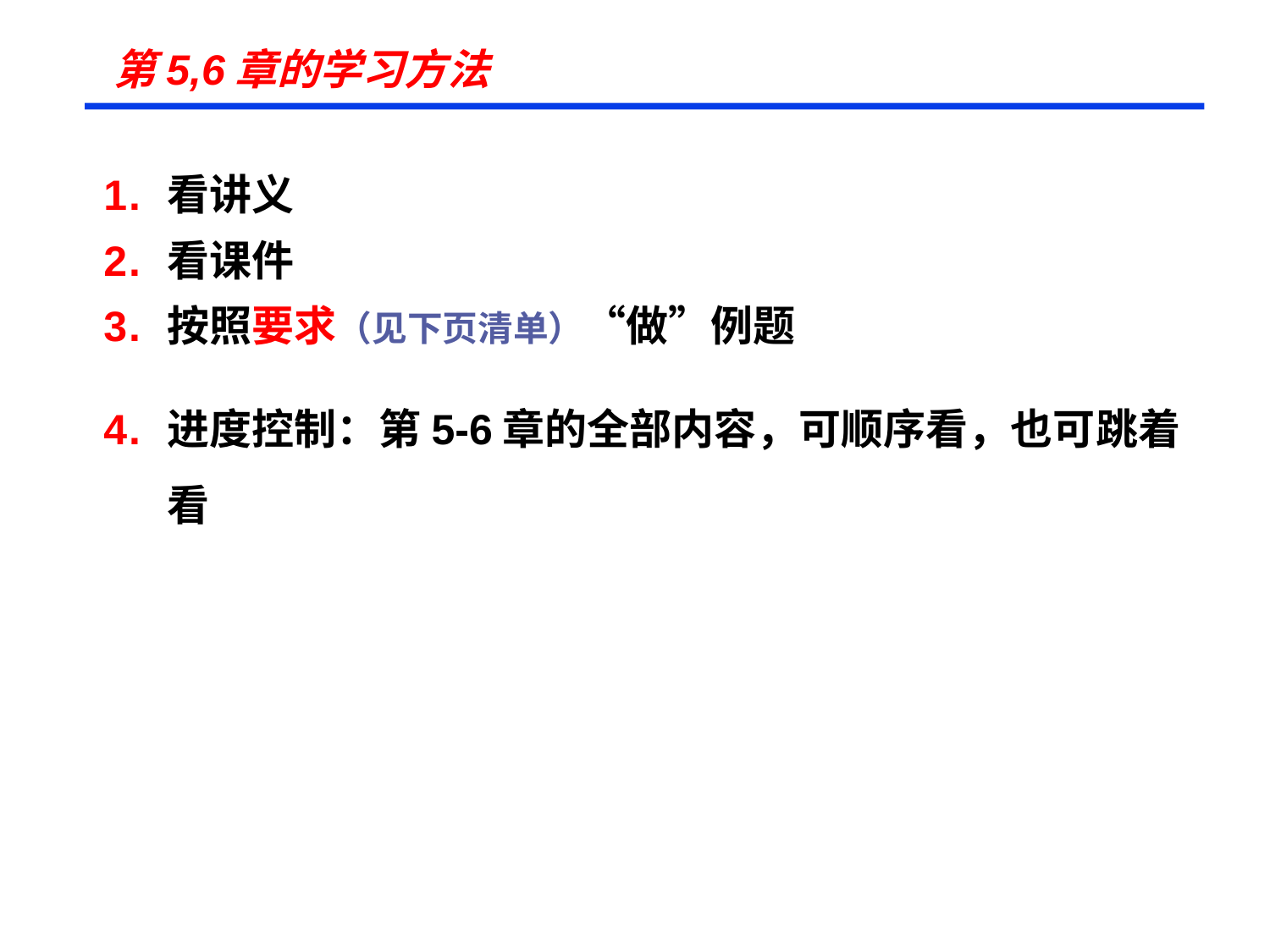

# 第5,6章的学习方法
看讲义
看课件
按照要求（见下页清单）“做”例题
进度控制：第5-6章的全部内容，可顺序看，也可跳着看